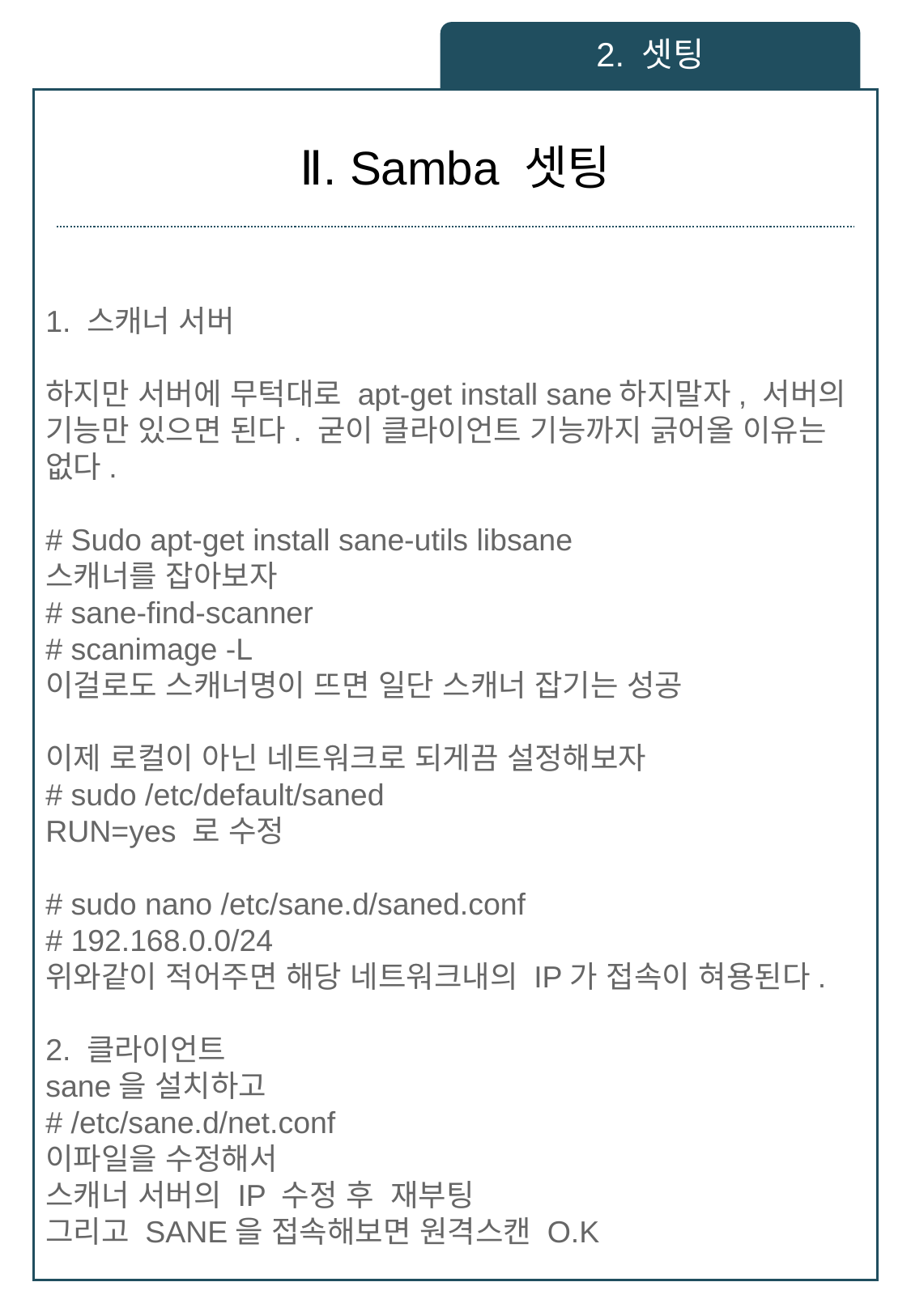

2. 셋팅

1. 스캐너 서버
하지만 서버에 무턱대로 apt-get install sane하지말자, 서버의 기능만 있으면 된다. 굳이 클라이언트 기능까지 긁어올 이유는 없다.

# Sudo apt-get install sane-utils libsane
스캐너를 잡아보자
# sane-find-scanner
# scanimage -L
이걸로도 스캐너명이 뜨면 일단 스캐너 잡기는 성공

이제 로컬이 아닌 네트워크로 되게끔 설정해보자
# sudo /etc/default/saned
RUN=yes 로 수정

# sudo nano /etc/sane.d/saned.conf
# 192.168.0.0/24
위와같이 적어주면 해당 네트워크내의 IP가 접속이 혀용된다.

2. 클라이언트
sane을 설치하고
# /etc/sane.d/net.conf
이파일을 수정해서
스캐너 서버의 IP 수정 후  재부팅
그리고 SANE을 접속해보면 원격스캔 O.K

# Ⅱ. Samba 셋팅